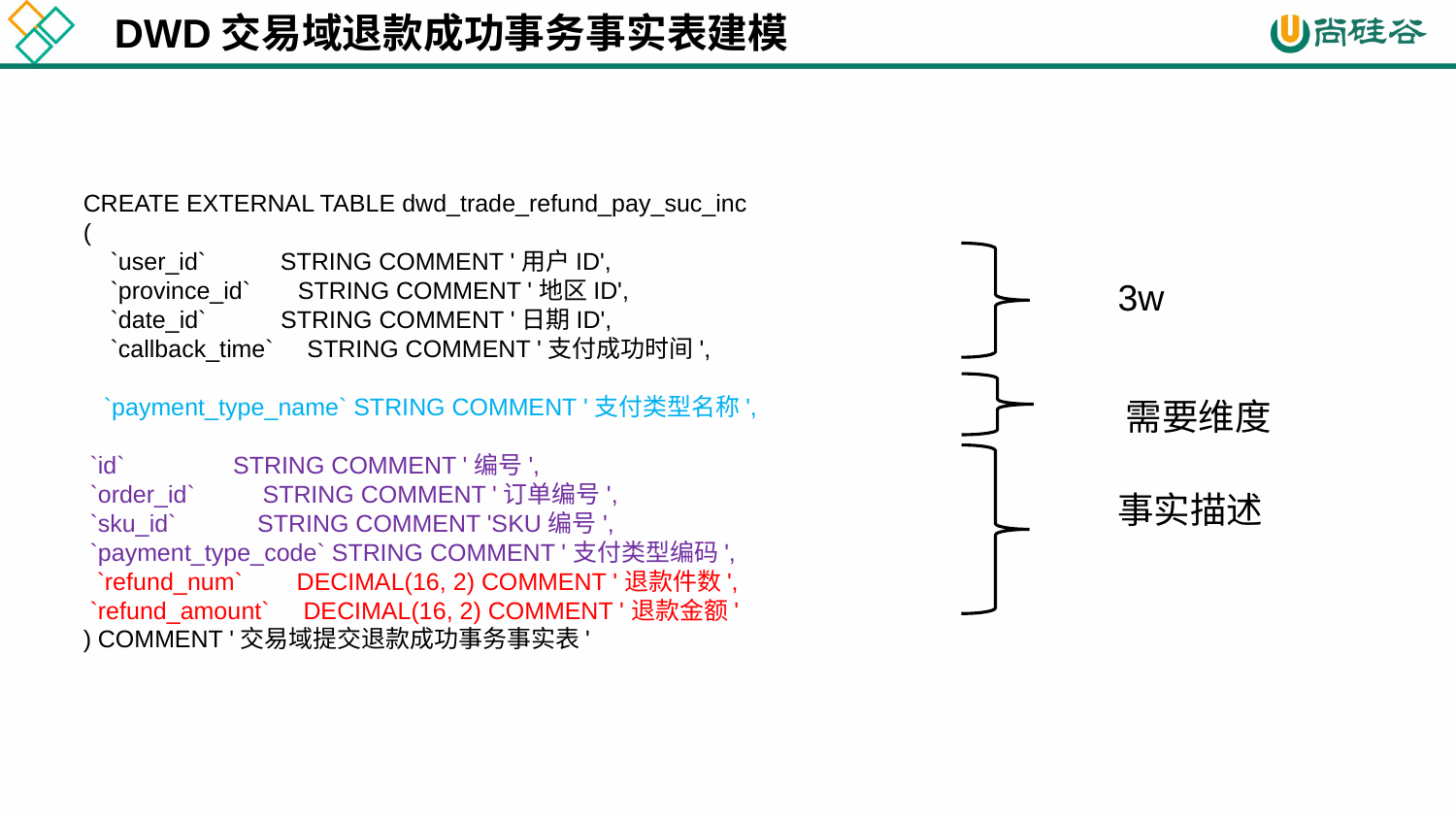

DWD交易域退款成功事务事实表建模
CREATE EXTERNAL TABLE dwd_trade_refund_pay_suc_inc
(
    `user_id`           STRING COMMENT '用户ID',
    `province_id`       STRING COMMENT '地区ID',
    `date_id`           STRING COMMENT '日期ID',
    `callback_time`     STRING COMMENT '支付成功时间',

   `payment_type_name` STRING COMMENT '支付类型名称',

 `id`                STRING COMMENT '编号',
 `order_id`          STRING COMMENT '订单编号',
 `sku_id`            STRING COMMENT 'SKU编号',
 `payment_type_code` STRING COMMENT '支付类型编码',
  `refund_num`        DECIMAL(16, 2) COMMENT '退款件数',
 `refund_amount`     DECIMAL(16, 2) COMMENT '退款金额'
) COMMENT '交易域提交退款成功事务事实表'

3w

需要维度

事实描述